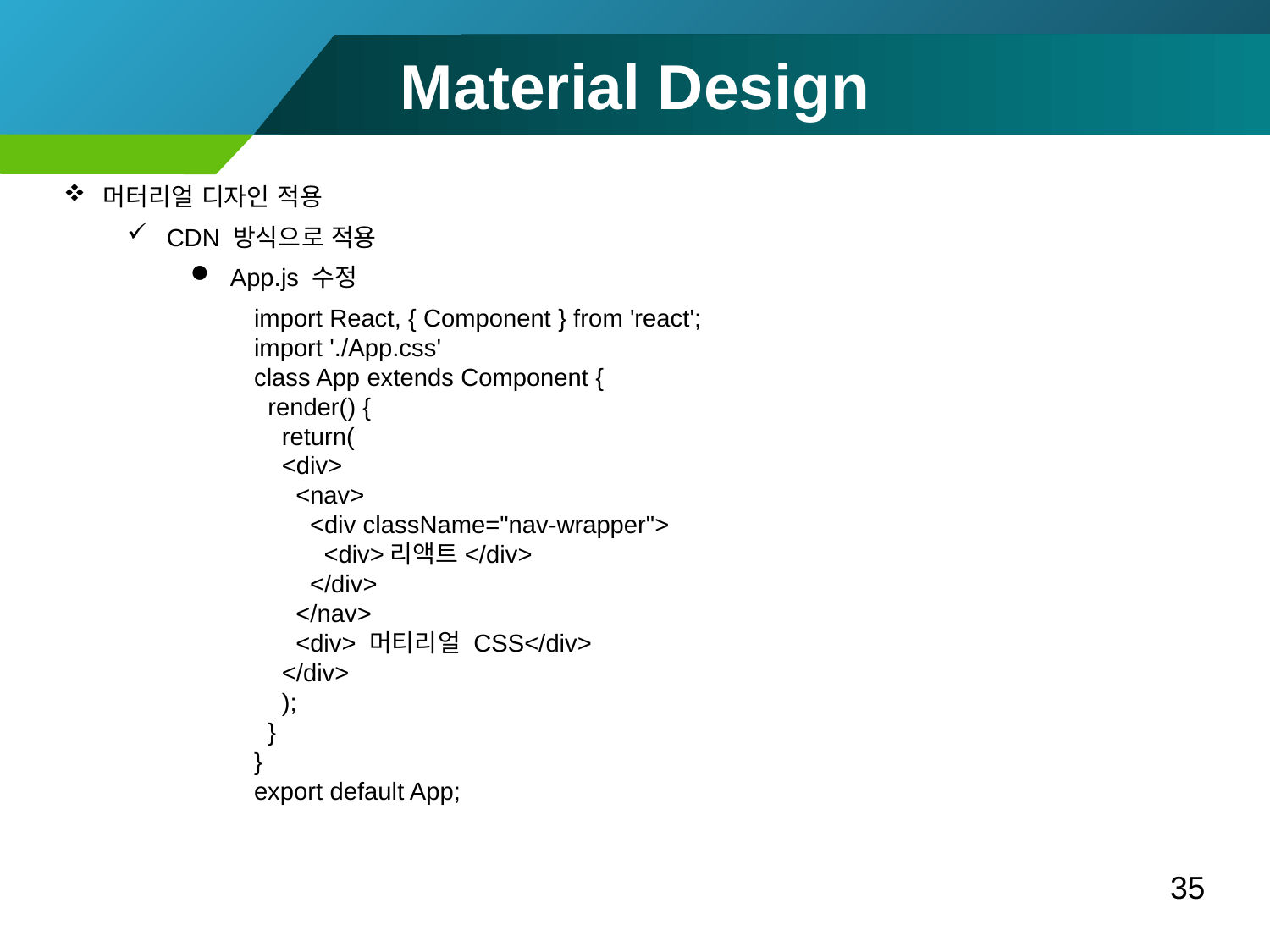

Material Design
머터리얼 디자인 적용
CDN 방식으로 적용
App.js 수정
import React, { Component } from 'react';
import './App.css'
class App extends Component {
  render() {
    return(
    <div>
      <nav>
        <div className="nav-wrapper">
          <div>리액트</div>
        </div>
      </nav>
      <div> 머티리얼 CSS</div>
    </div>
    );
  }
}
export default App;
35